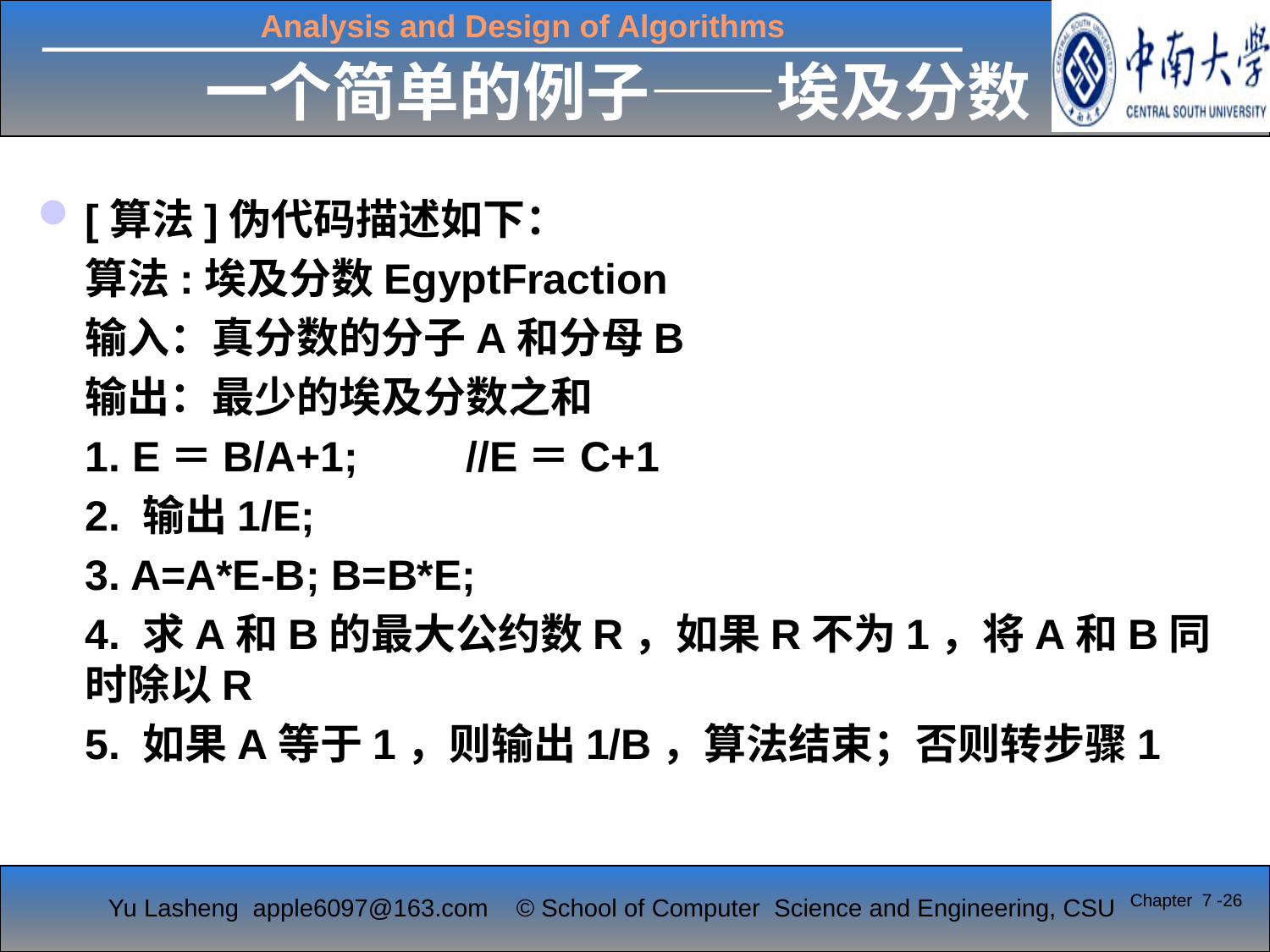

一个简单的例子——埃及分数
[算法]伪代码描述如下：
	算法:埃及分数EgyptFraction
	输入：真分数的分子A和分母B
	输出：最少的埃及分数之和
	1. E＝B/A+1;	//E＝C+1
	2. 输出1/E;
	3. A=A*E-B; B=B*E;
	4. 求A和B的最大公约数R，如果R不为1，将A和B同时除以R
	5. 如果A等于1，则输出1/B，算法结束；否则转步骤1
Chapter  7 -26